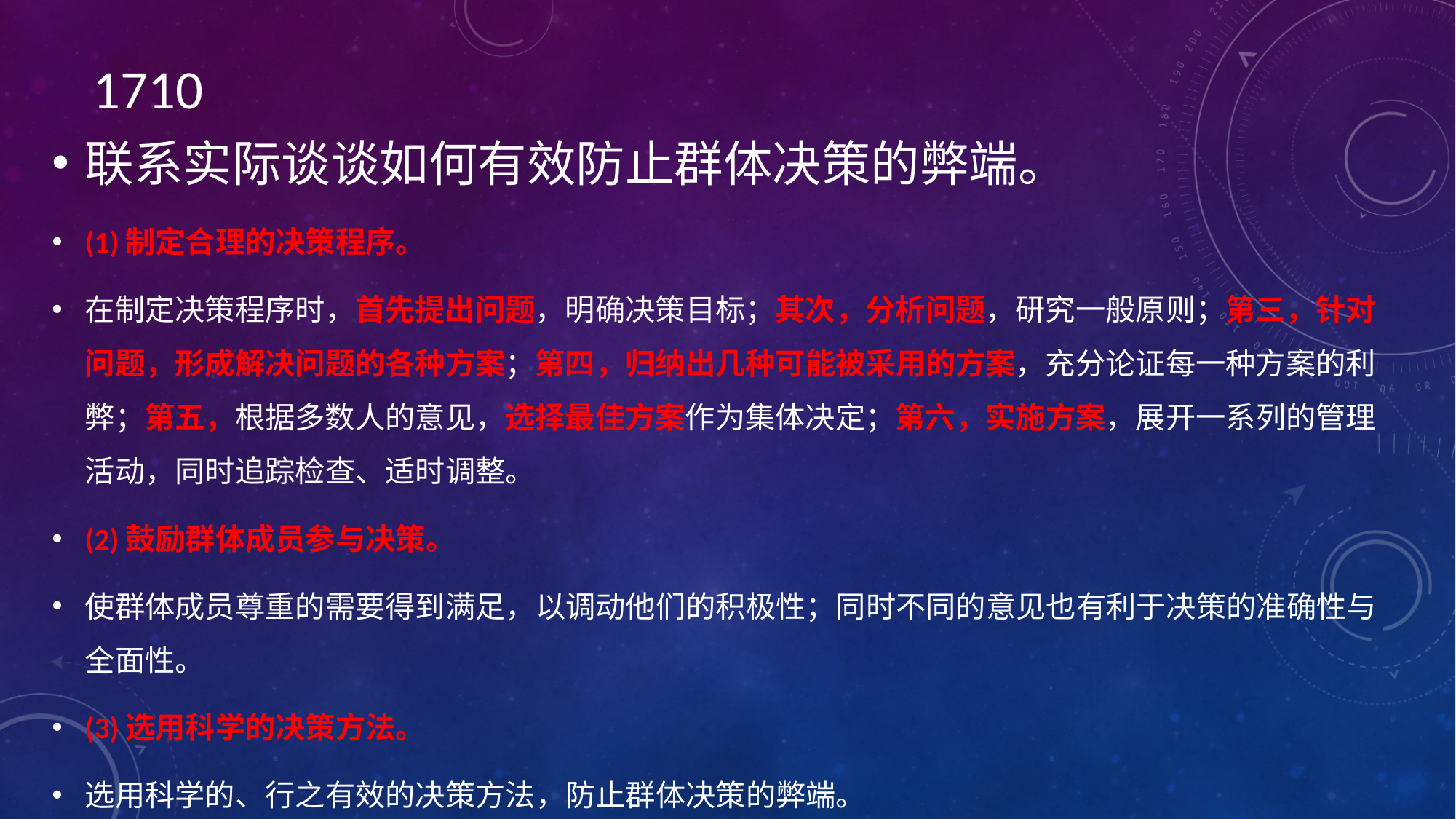

# 1710
联系实际谈谈如何有效防止群体决策的弊端。
(1)制定合理的决策程序。
在制定决策程序时，首先提出问题，明确决策目标；其次，分析问题，研究一般原则；第三，针对问题，形成解决问题的各种方案；第四，归纳出几种可能被采用的方案，充分论证每一种方案的利弊；第五，根据多数人的意见，选择最佳方案作为集体决定；第六，实施方案，展开一系列的管理活动，同时追踪检查、适时调整。
(2)鼓励群体成员参与决策。
使群体成员尊重的需要得到满足，以调动他们的积极性；同时不同的意见也有利于决策的准确性与全面性。
(3)选用科学的决策方法。
选用科学的、行之有效的决策方法，防止群体决策的弊端。